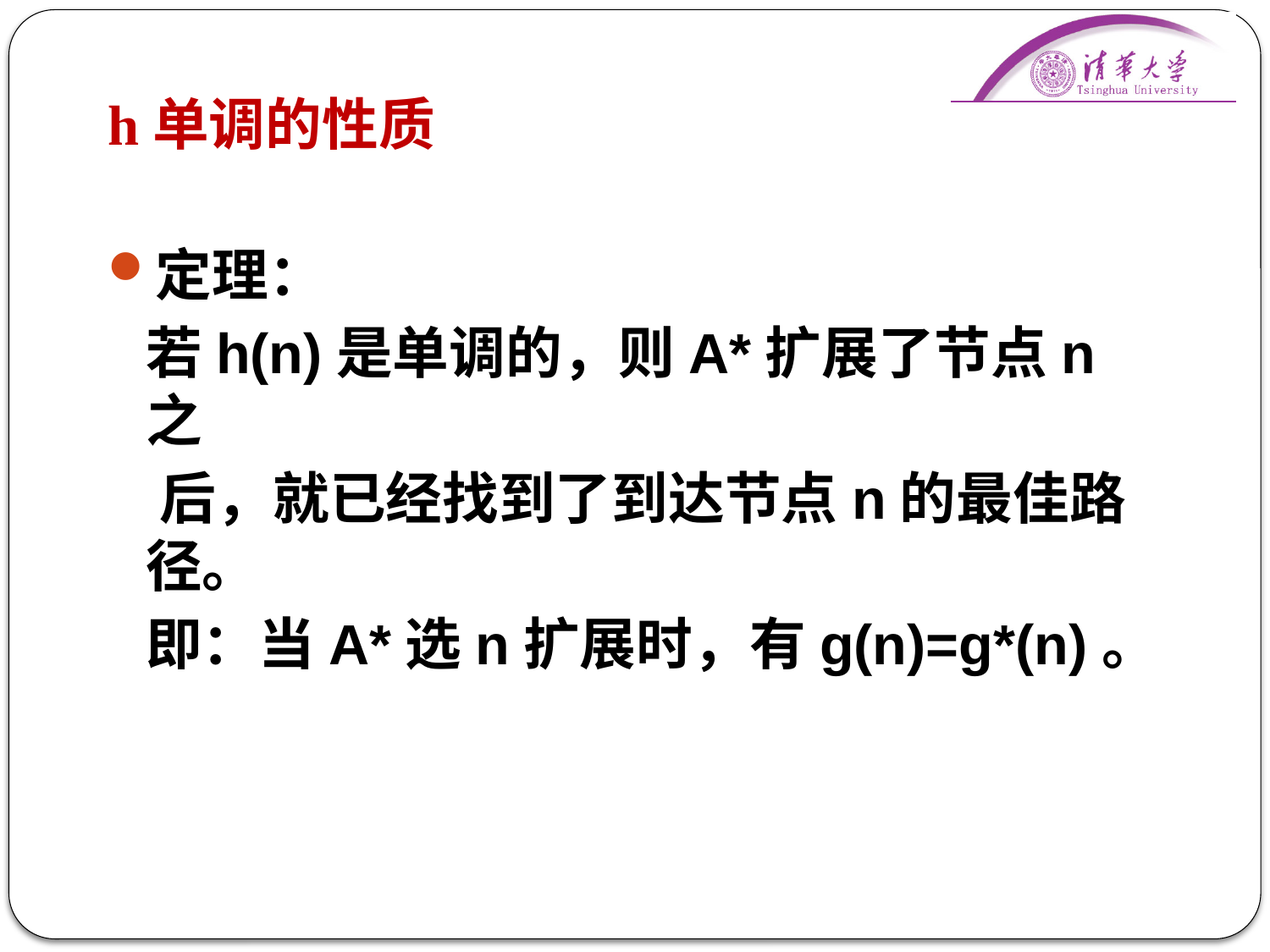

# h单调的性质
定理：
	若h(n)是单调的，则A*扩展了节点n之
   后，就已经找到了到达节点n的最佳路径。
	即：当A*选n扩展时，有g(n)=g*(n)。

62